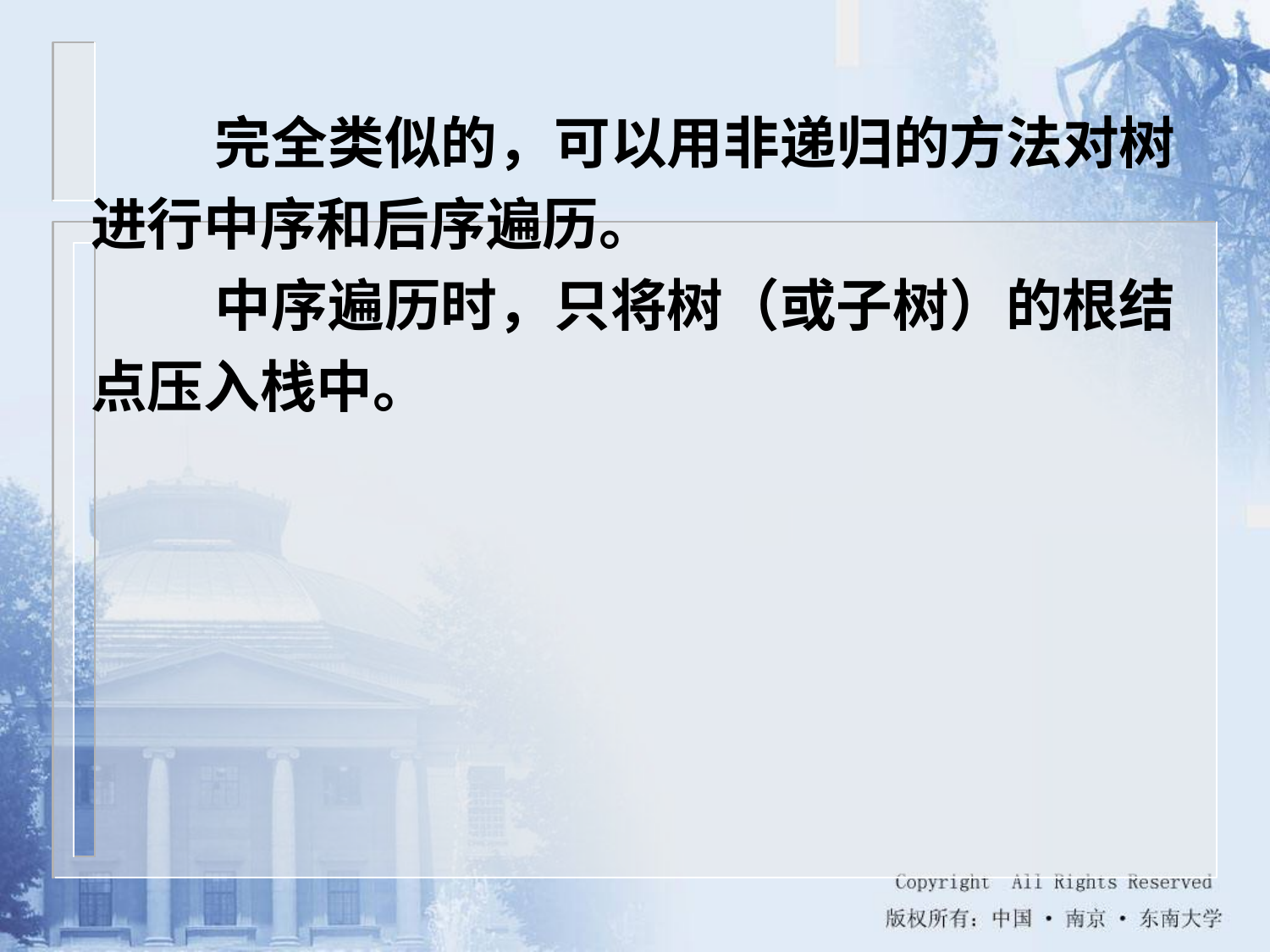

完全类似的，可以用非递归的方法对树进行中序和后序遍历。
中序遍历时，只将树（或子树）的根结点压入栈中。